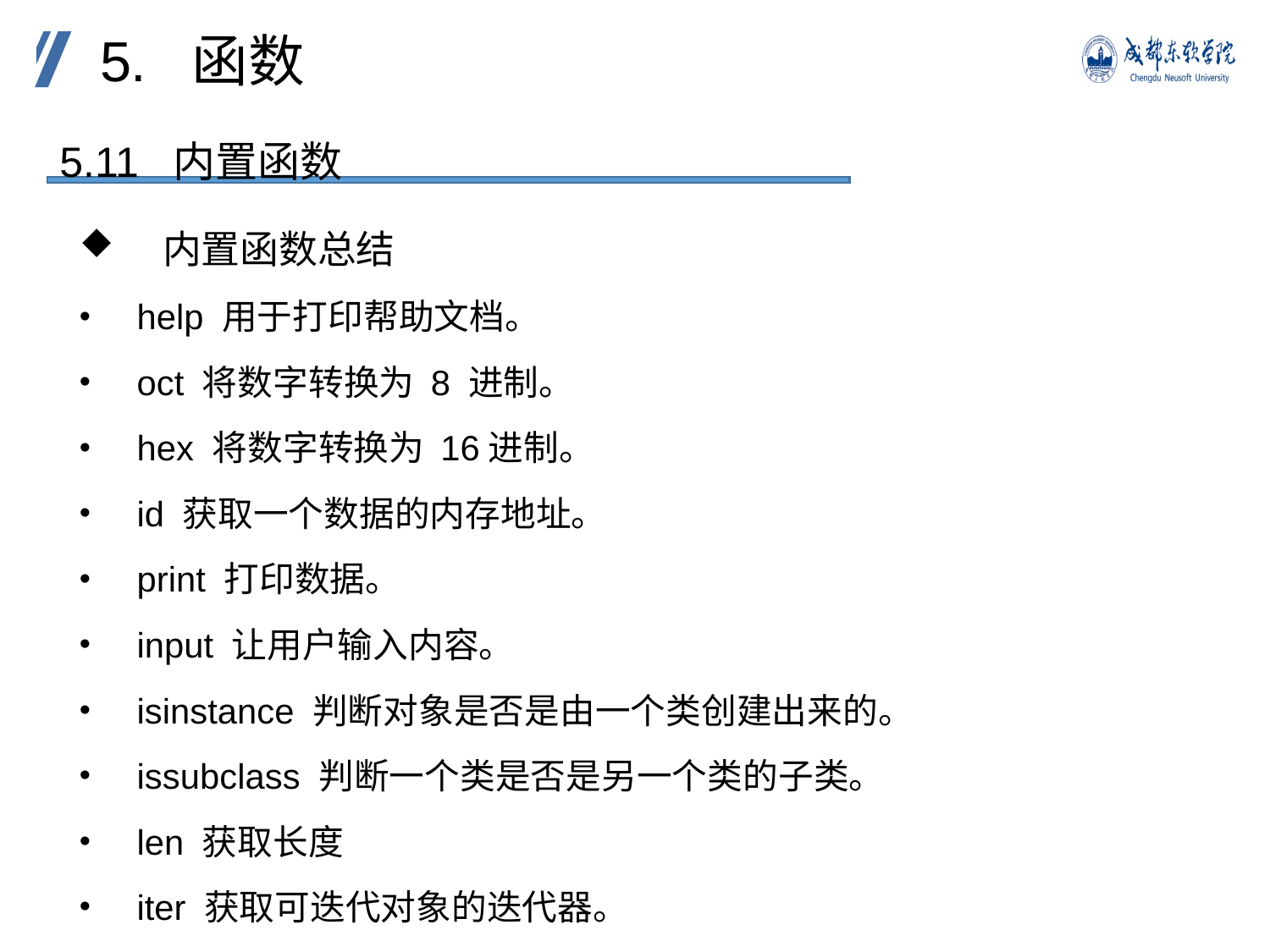

5.  函数
5.11  内置函数

   内置函数总结
 help 用于打印帮助文档。
 oct 将数字转换为 8 进制。
 hex 将数字转换为 16进制。
 id 获取一个数据的内存地址。
 print 打印数据。
 input 让用户输入内容。
 isinstance 判断对象是否是由一个类创建出来的。
 issubclass 判断一个类是否是另一个类的子类。
 len 获取长度
 iter 获取可迭代对象的迭代器。